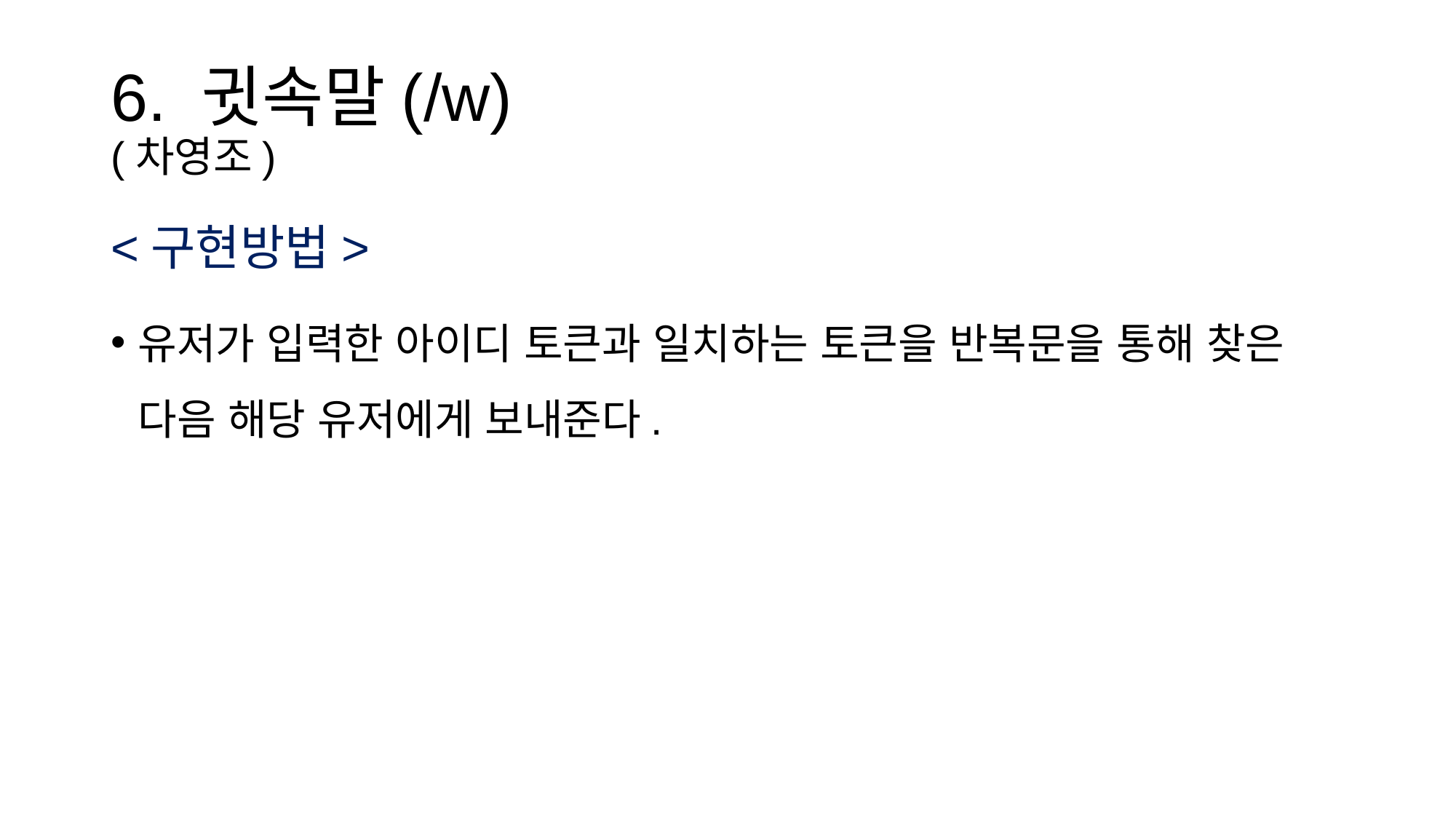

# 6. 귓속말(/w) (차영조)
<구현방법>
유저가 입력한 아이디 토큰과 일치하는 토큰을 반복문을 통해 찾은 다음 해당 유저에게 보내준다.